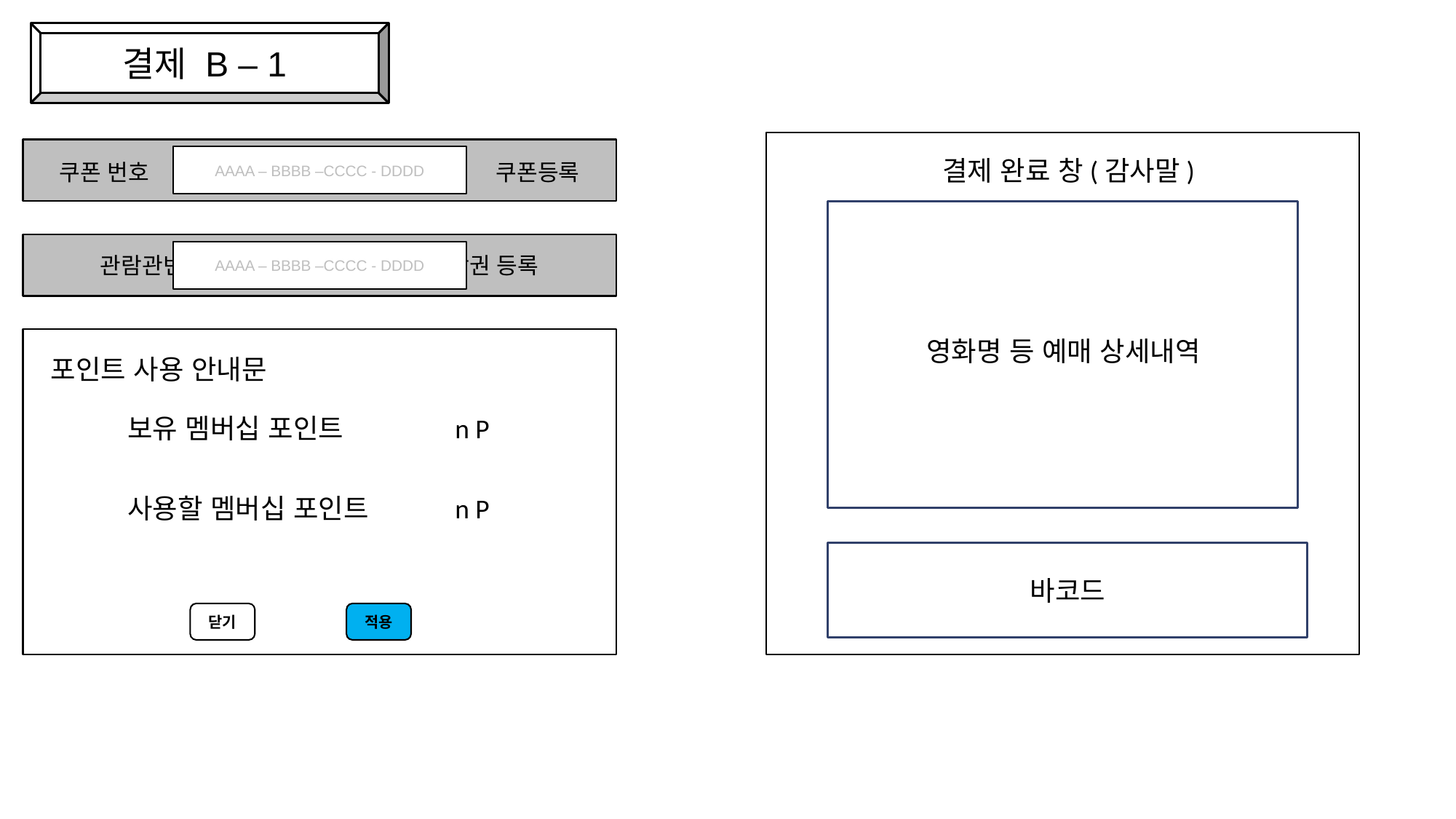

결제 B – 1

쿠폰 번호				쿠폰등록
AAAA – BBBB –CCCC - DDDD
결제 완료 창(감사말)

관람관번호		 	관람권 등록
AAAA – BBBB –CCCC - DDDD

영화명 등 예매 상세내역
포인트 사용 안내문
보유 멤버십 포인트 	n P
사용할 멤버십 포인트	n P
바코드
닫기
적용